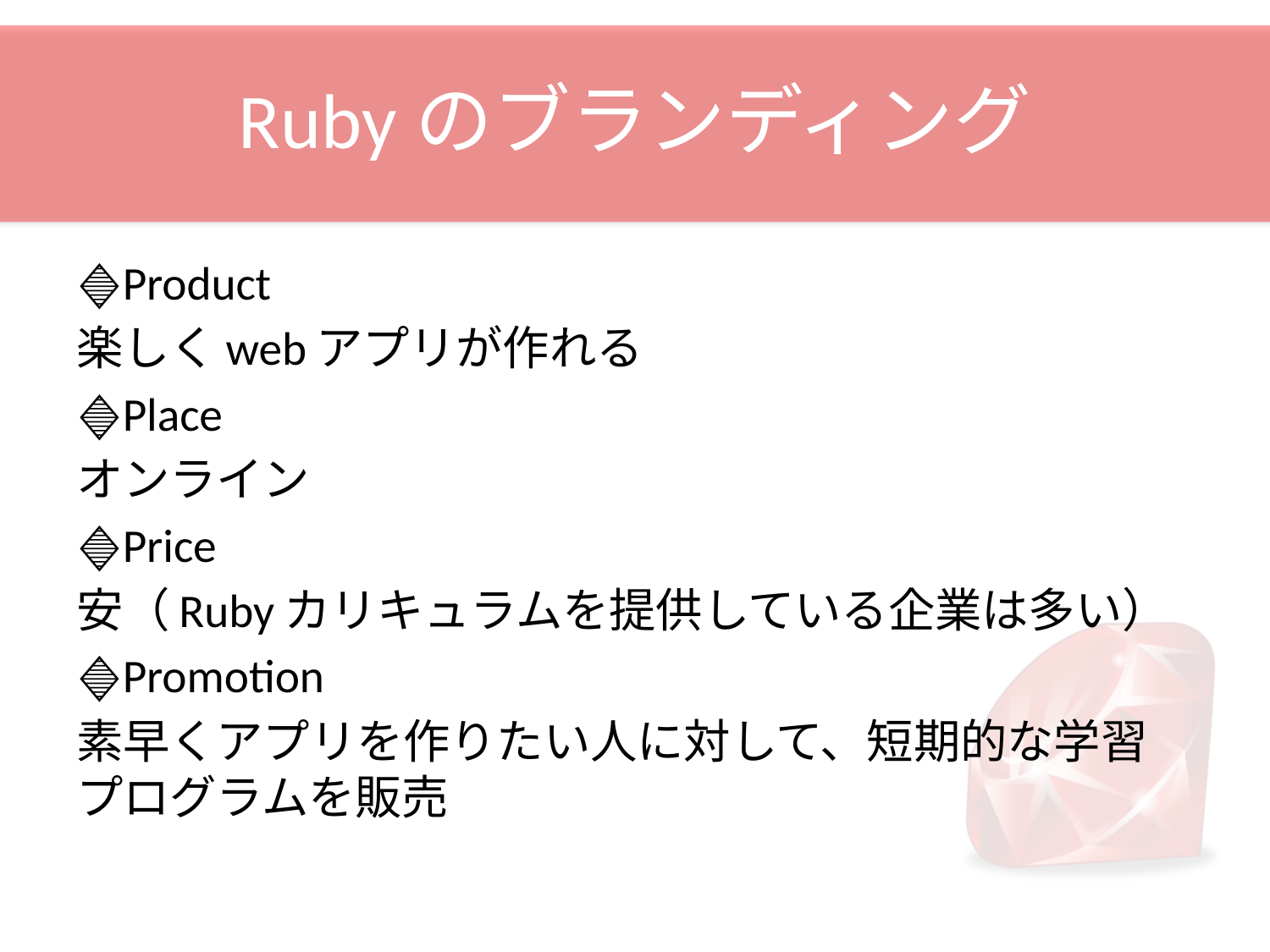

# Rubyのブランディング
🔷Product
楽しくwebアプリが作れる
🔷Place
オンライン
🔷Price
安（Rubyカリキュラムを提供している企業は多い）
🔷Promotion
素早くアプリを作りたい人に対して、短期的な学習プログラムを販売